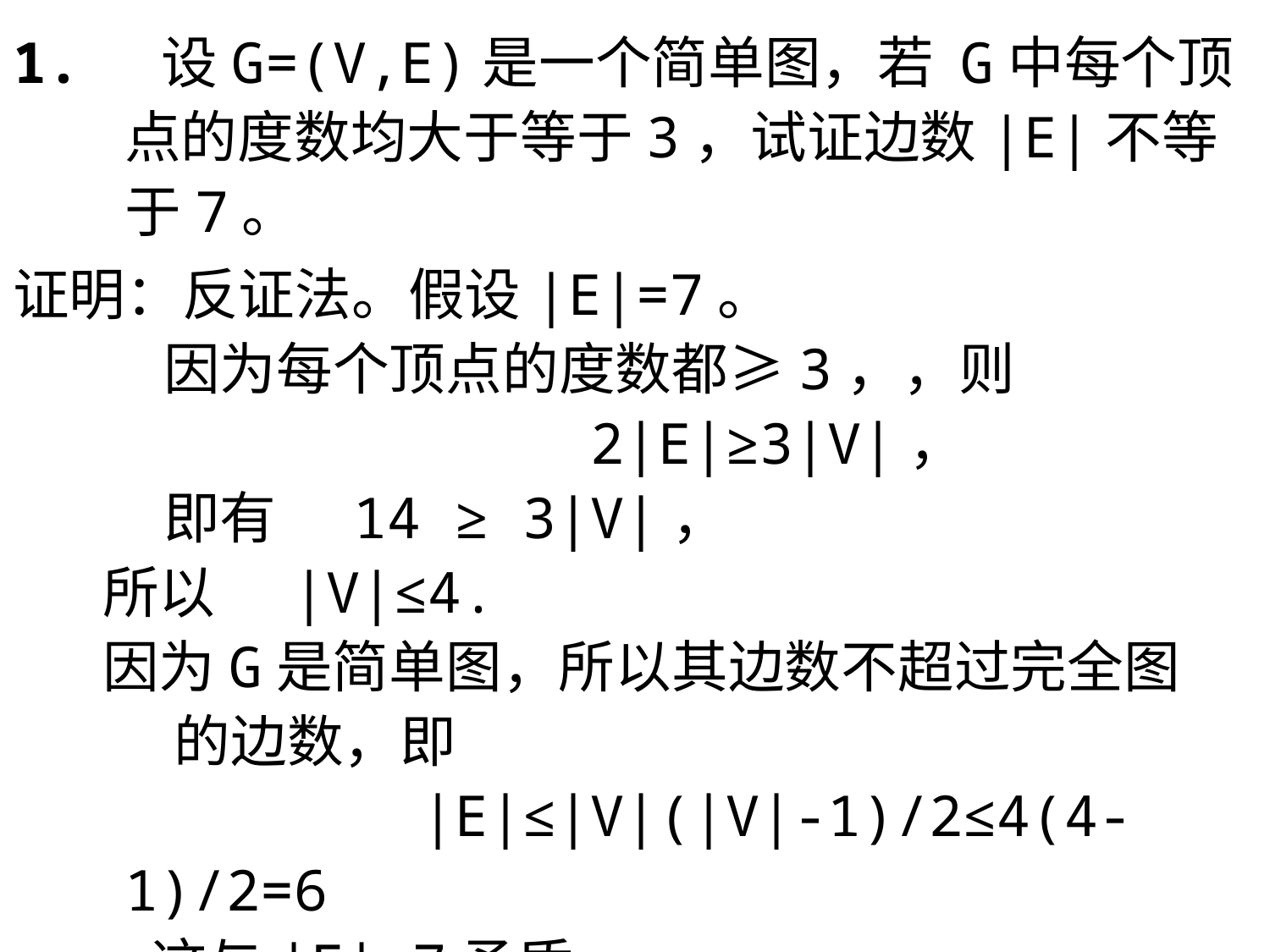

1.  设G=(V,E)是一个简单图，若 G中每个顶点的度数均大于等于3，试证边数|E|不等于7。
证明：反证法。假设|E|=7。
	  因为每个顶点的度数都≥3，，则
		          2|E|≥3|V|，
 	  即有     14 ≥ 3|V|，
      所以     |V|≤4.
      因为G是简单图，所以其边数不超过完全图的边数，即
		     |E|≤|V|(|V|-1)/2≤4(4-1)/2=6
    	 这与|E|=7矛盾。